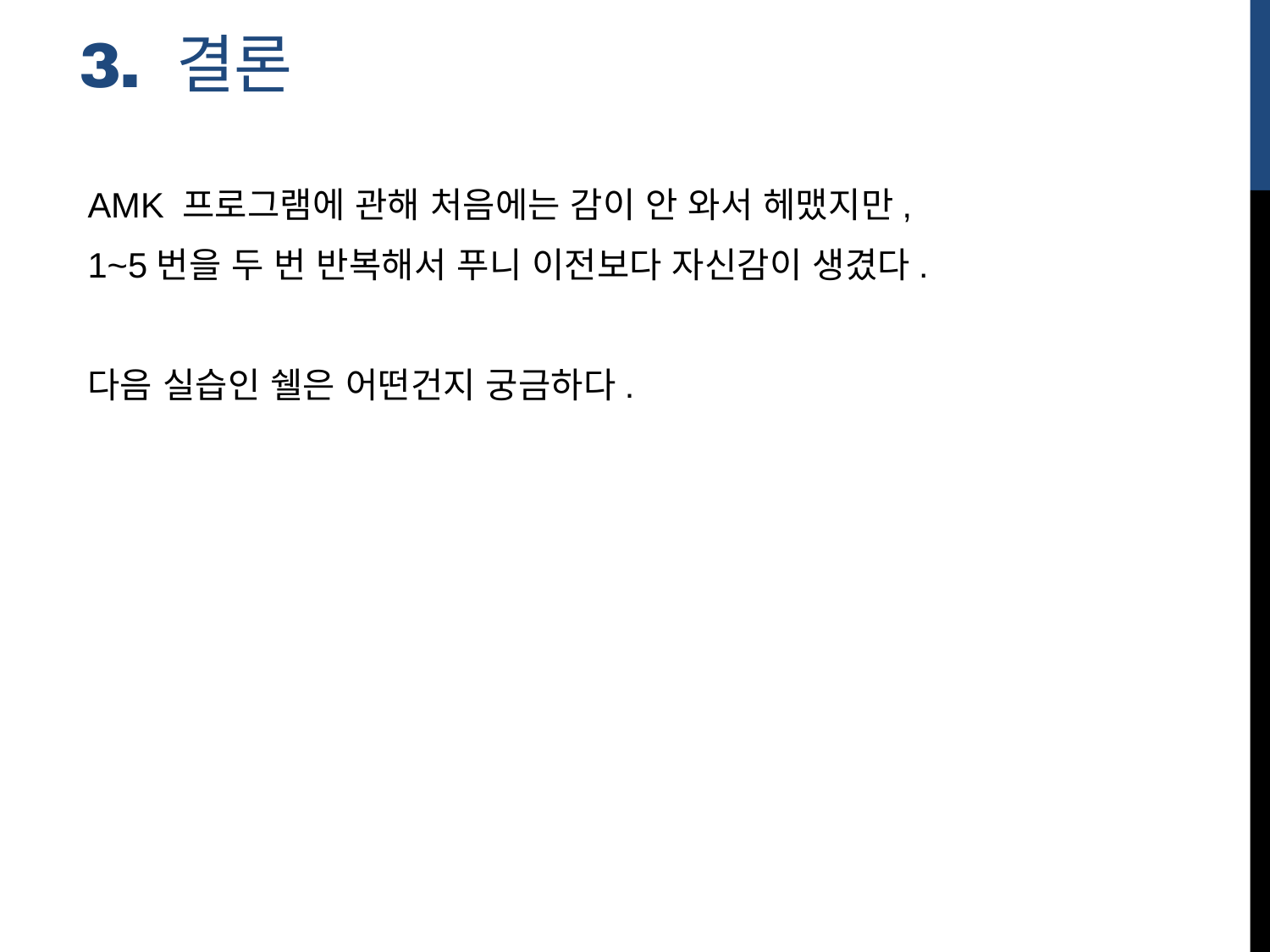

# 3. 결론
AMK 프로그램에 관해 처음에는 감이 안 와서 헤맸지만,
1~5번을 두 번 반복해서 푸니 이전보다 자신감이 생겼다.

다음 실습인 쉘은 어떤건지 궁금하다.